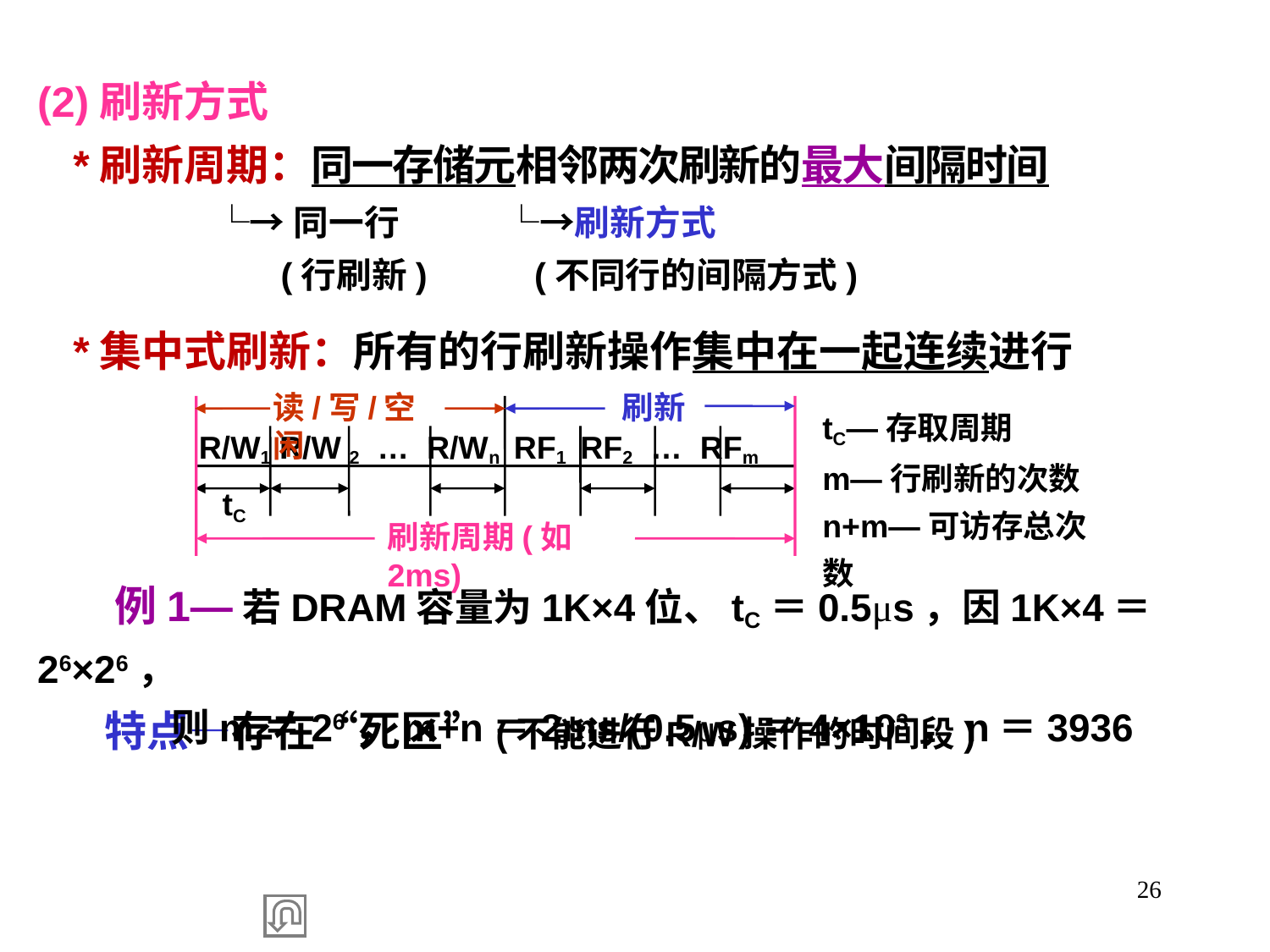

(2)刷新方式
   *刷新周期：同一存储元相邻两次刷新的最大间隔时间
                      └→同一行             └→刷新方式
                         (行刷新)           (不同行的间隔方式)
   *集中式刷新：所有的行刷新操作集中在一起连续进行
读/写/空闲
刷新

tC—存取周期
m—行刷新的次数
n+m—可访存总次数

R/W1 R/W 2  …  R/Wn  RF1  RF2  …  RFm

tC

刷新周期(如2ms)

       例1—若DRAM容量为1K×4位、tC＝0.5μs，因1K×4＝26×26，
              则m＝26，m+n＝2ms/(0.5μs)＝4×103，n＝3936
      特点—存在“死区”(不能进行R/W操作的时间段)
26